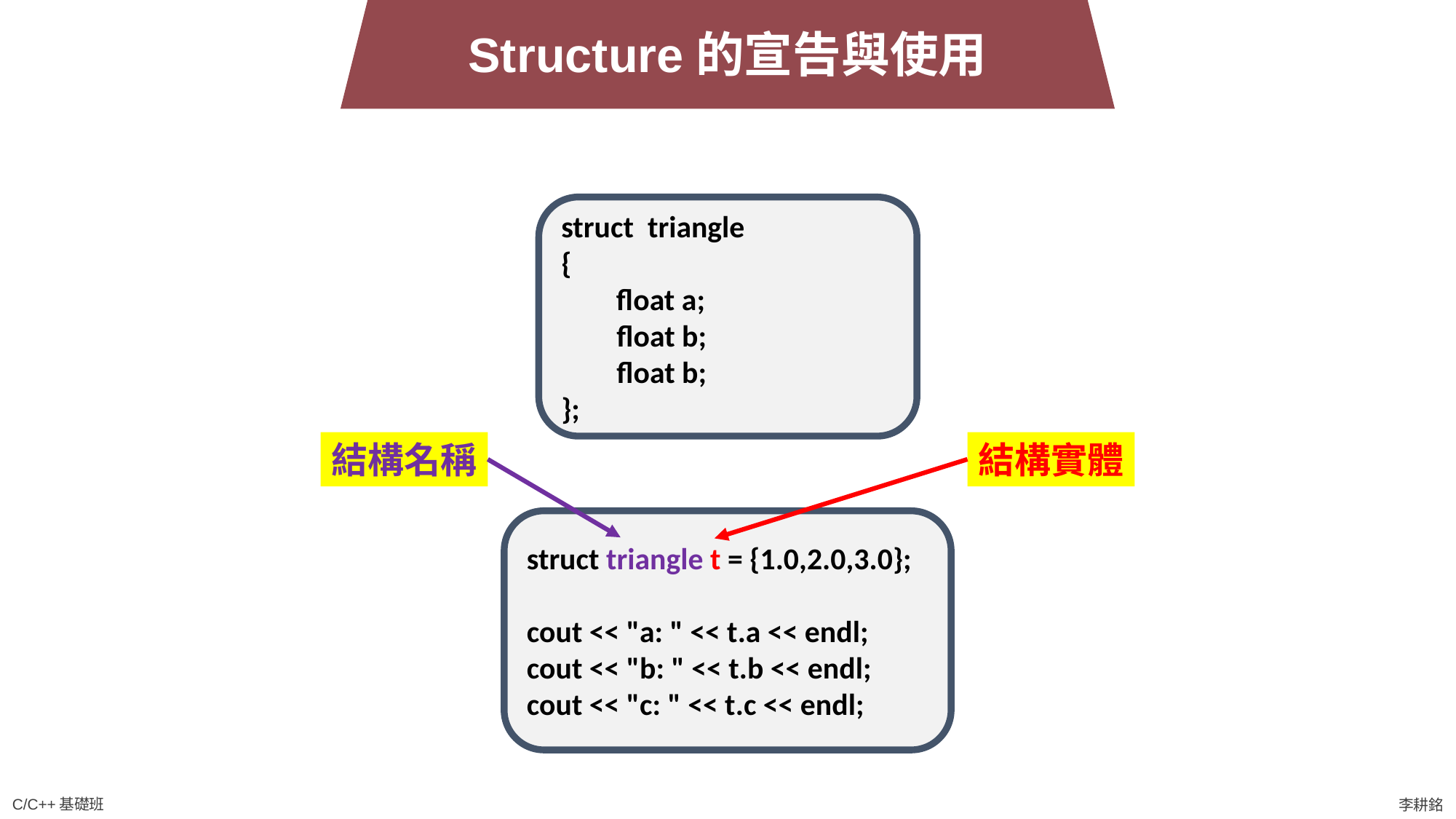

Structure的宣告與使用
struct  triangle
{
        float a;
        float b;
        float b;
};
結構名稱
結構實體
struct triangle t = {1.0,2.0,3.0};

cout << "a: " << t.a << endl;
cout << "b: " << t.b << endl;
cout << "c: " << t.c << endl;
C/C++基礎班
李耕銘